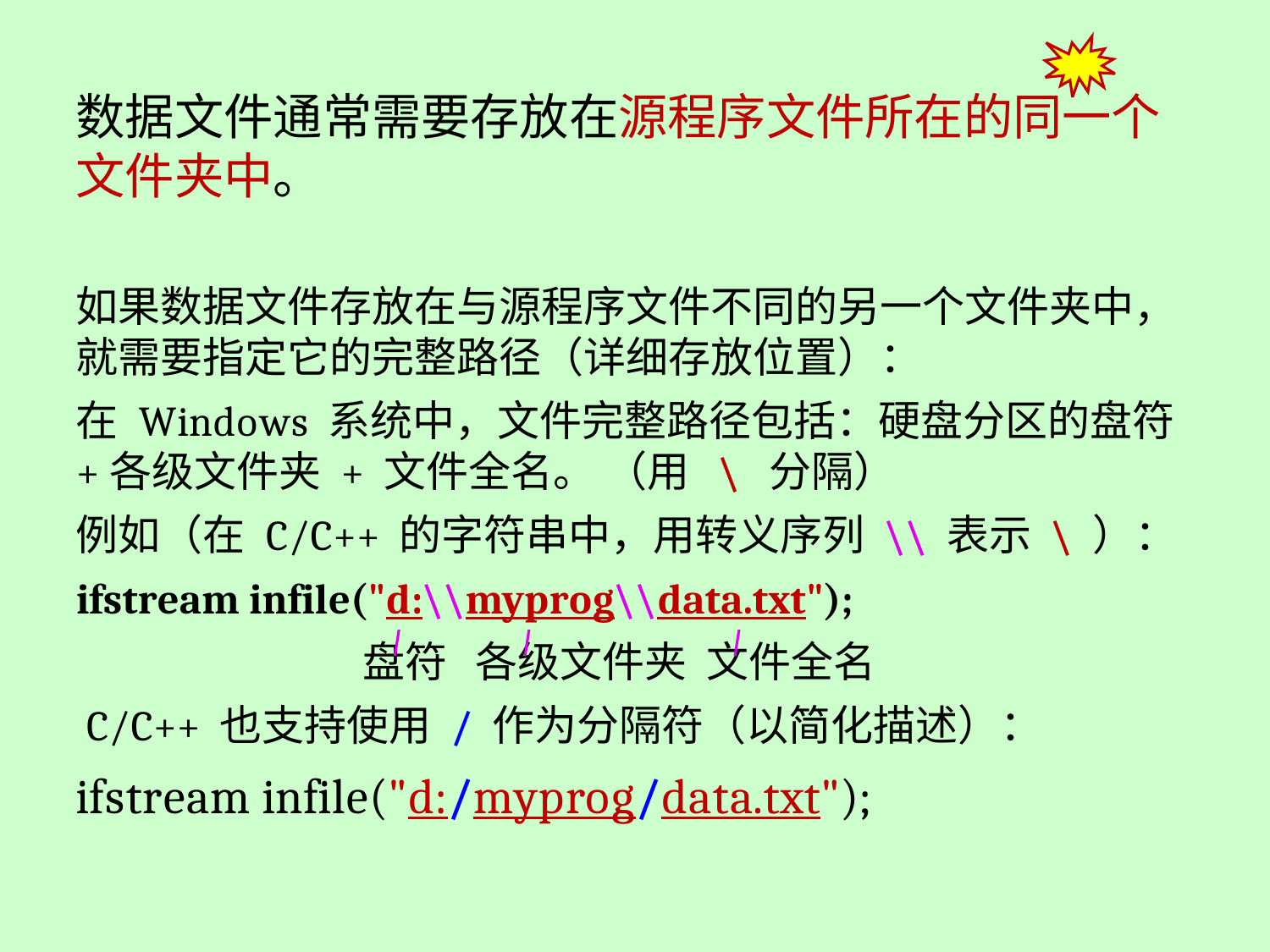

数据文件通常需要存放在源程序文件所在的同一个文件夹中。

如果数据文件存放在与源程序文件不同的另一个文件夹中，就需要指定它的完整路径（详细存放位置）：
在 Windows 系统中，文件完整路径包括：硬盘分区的盘符 +各级文件夹 + 文件全名。 （用  \  分隔）
例如（在 C/C++ 的字符串中，用转义序列 \\ 表示 \ ）：
ifstream infile("d:\\myprog\\data.txt");
                             盘符   各级文件夹  文件全名
 C/C++ 也支持使用 / 作为分隔符（以简化描述）：
ifstream infile("d:/myprog/data.txt");

80